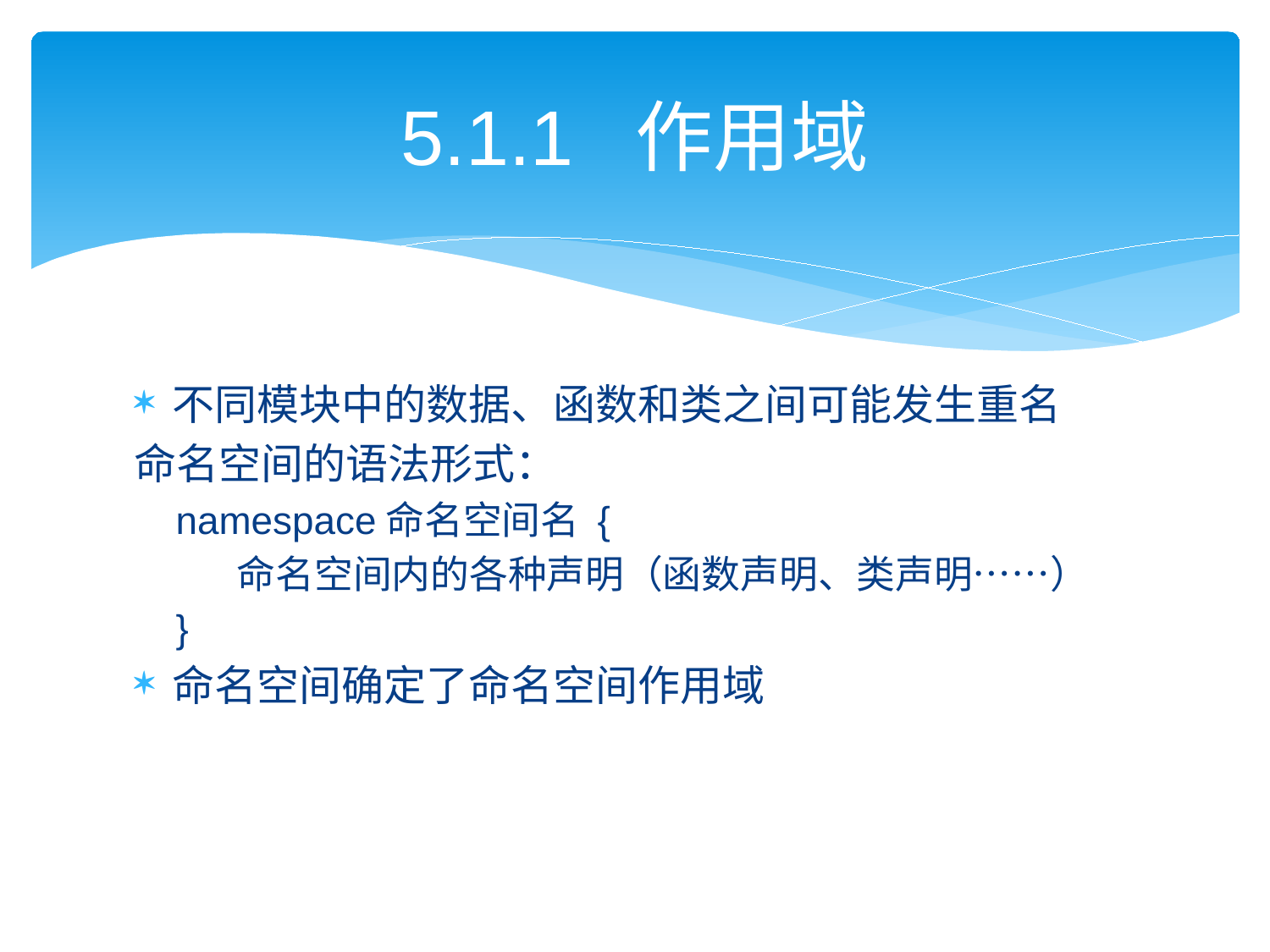

# 5.1.1  作用域
不同模块中的数据、函数和类之间可能发生重名
命名空间的语法形式：
namespace命名空间名 {
      命名空间内的各种声明（函数声明、类声明……）
}
命名空间确定了命名空间作用域